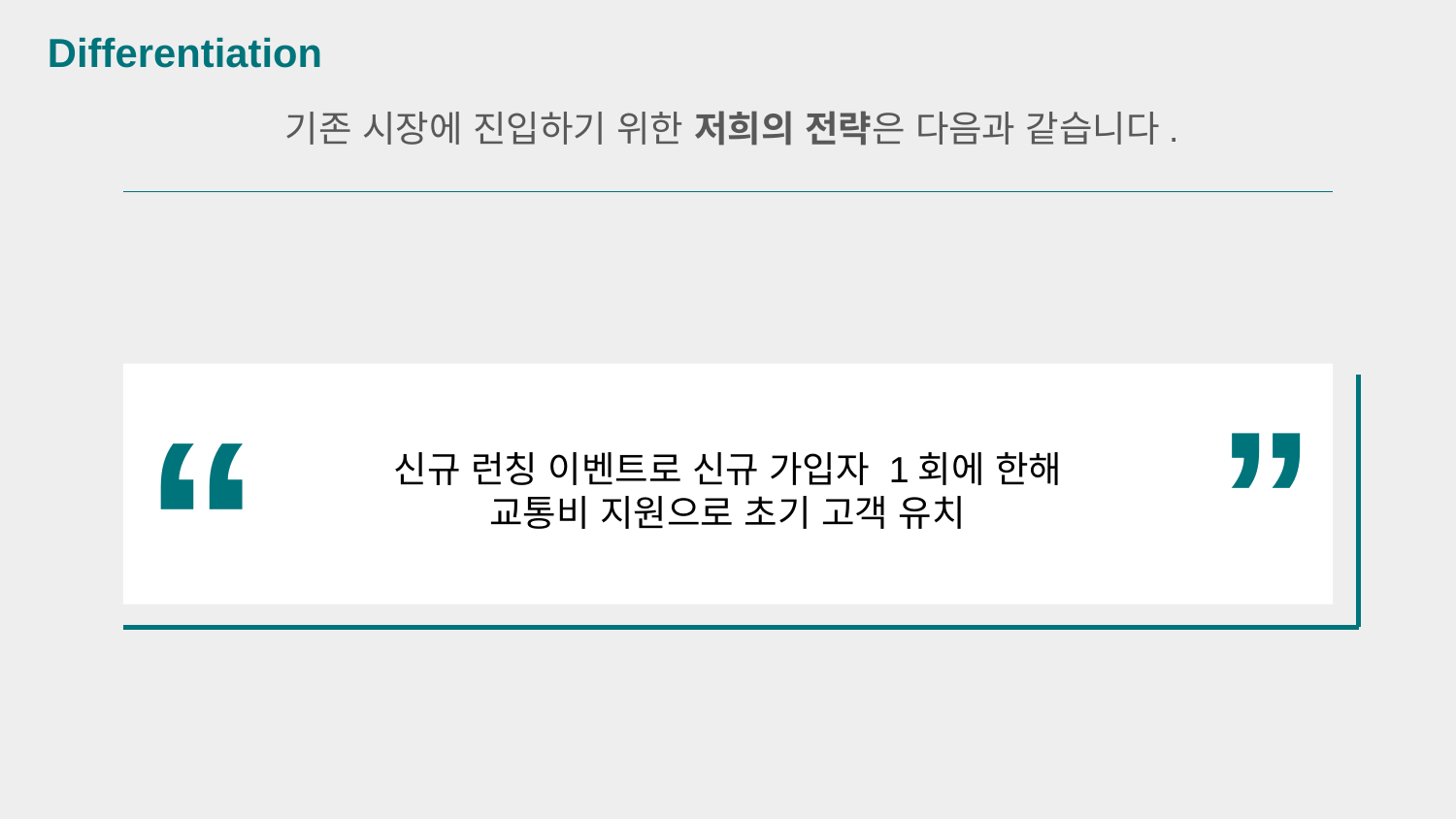

Differentiation
기존 시장에 진입하기 위한 저희의 전략은 다음과 같습니다.

“
”
신규 런칭 이벤트로 신규 가입자 1회에 한해 교통비 지원으로 초기 고객 유치